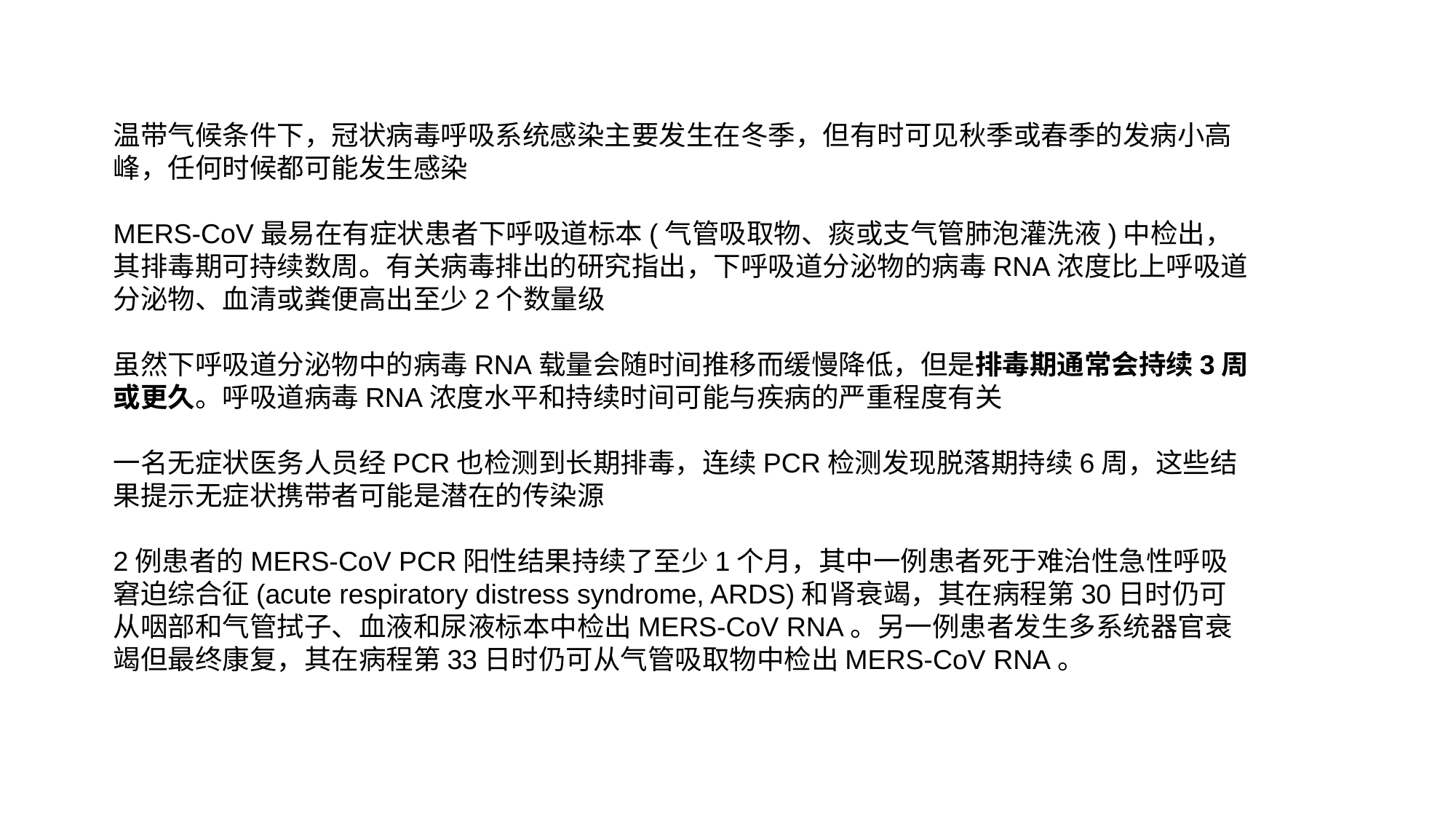

温带气候条件下，冠状病毒呼吸系统感染主要发生在冬季，但有时可见秋季或春季的发病小高峰，任何时候都可能发生感染

MERS-CoV最易在有症状患者下呼吸道标本(气管吸取物、痰或支气管肺泡灌洗液)中检出，其排毒期可持续数周。有关病毒排出的研究指出，下呼吸道分泌物的病毒RNA浓度比上呼吸道分泌物、血清或粪便高出至少2个数量级

虽然下呼吸道分泌物中的病毒RNA载量会随时间推移而缓慢降低，但是排毒期通常会持续3周或更久。呼吸道病毒RNA浓度水平和持续时间可能与疾病的严重程度有关

一名无症状医务人员经PCR也检测到长期排毒，连续PCR检测发现脱落期持续6周，这些结果提示无症状携带者可能是潜在的传染源

2例患者的MERS-CoV PCR阳性结果持续了至少1个月，其中一例患者死于难治性急性呼吸窘迫综合征(acute respiratory distress syndrome, ARDS)和肾衰竭，其在病程第30日时仍可从咽部和气管拭子、血液和尿液标本中检出MERS-CoV RNA。另一例患者发生多系统器官衰竭但最终康复，其在病程第33日时仍可从气管吸取物中检出MERS-CoV RNA。